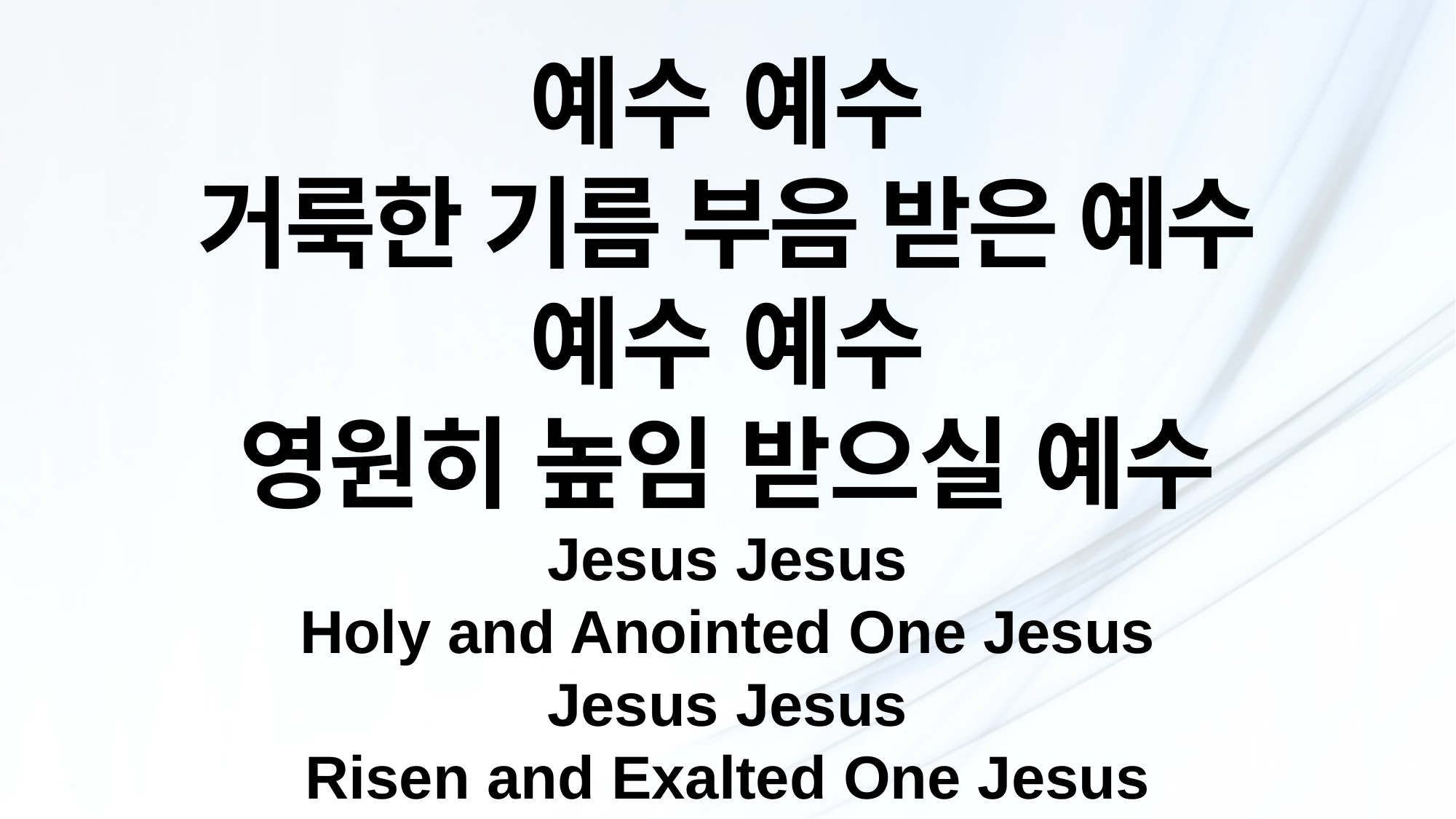

예수 예수
거룩한 기름 부음 받은 예수
예수 예수
영원히 높임 받으실 예수
Jesus Jesus
Holy and Anointed One Jesus
Jesus Jesus
Risen and Exalted One Jesus